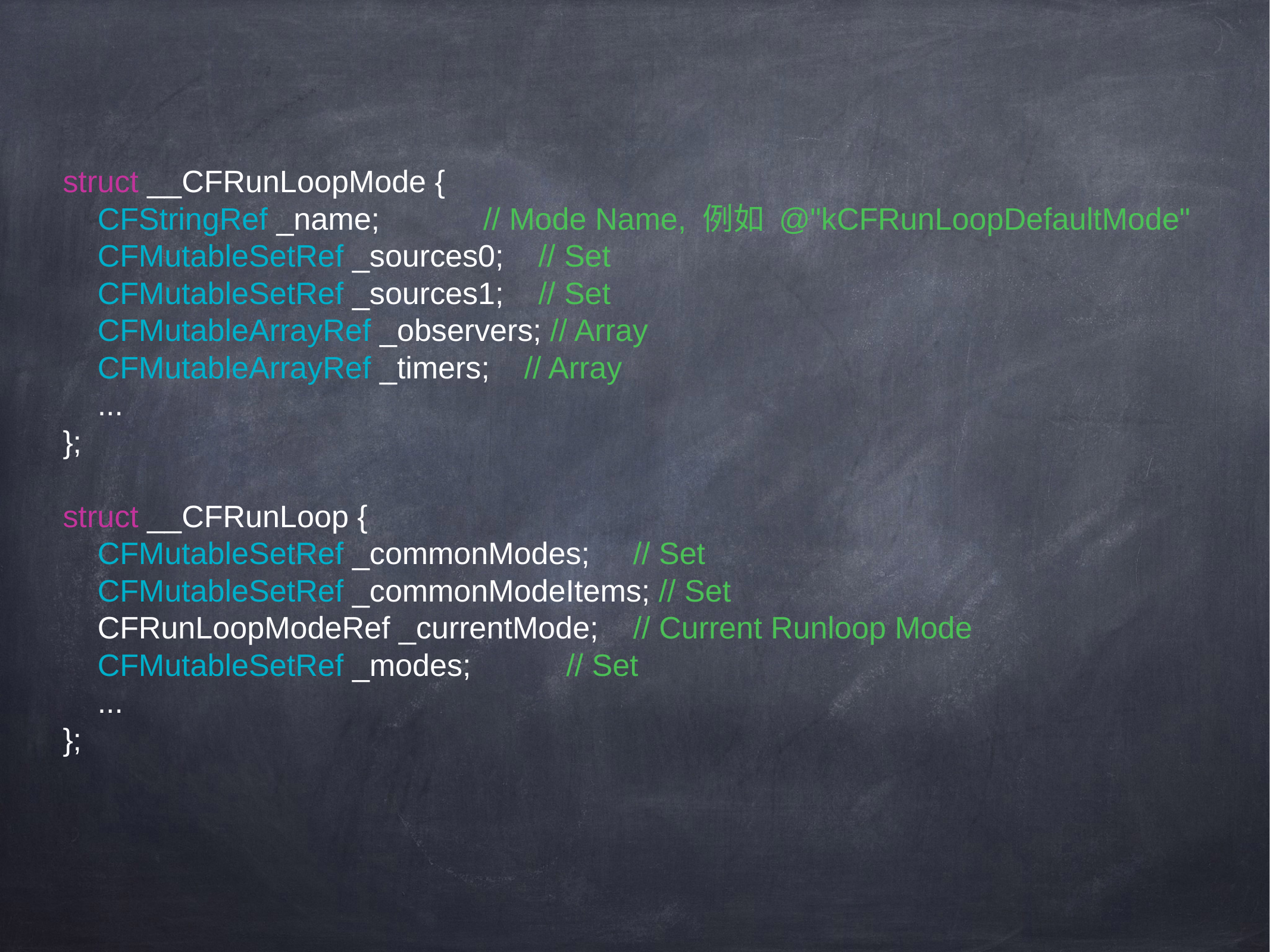

struct __CFRunLoopMode {
    CFStringRef _name;            // Mode Name, 例如 @"kCFRunLoopDefaultMode"
    CFMutableSetRef _sources0;    // Set
    CFMutableSetRef _sources1;    // Set
    CFMutableArrayRef _observers; // Array
    CFMutableArrayRef _timers;    // Array
    ...
};

struct __CFRunLoop {
    CFMutableSetRef _commonModes;     // Set
    CFMutableSetRef _commonModeItems; // Set
    CFRunLoopModeRef _currentMode;    // Current Runloop Mode
    CFMutableSetRef _modes;           // Set
    ...
};